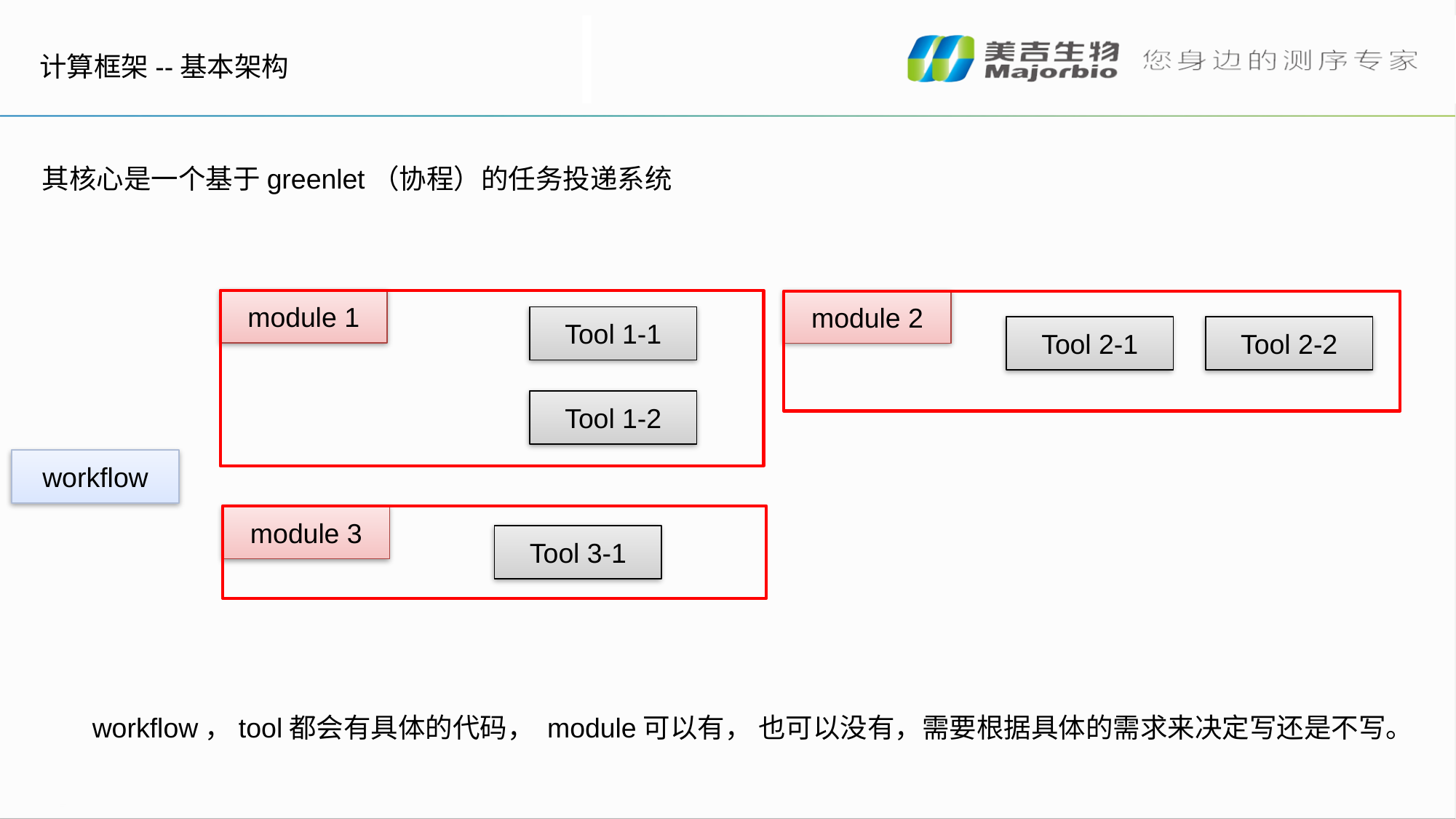

计算框架--基本架构
其核心是一个基于greenlet（协程）的任务投递系统
module 1

Tool 1-1
Tool 1-2
module 2

Tool 2-1
Tool 2-2
workflow
module 3

Tool 3-1
workflow，tool都会有具体的代码， module可以有， 也可以没有，需要根据具体的需求来决定写还是不写。